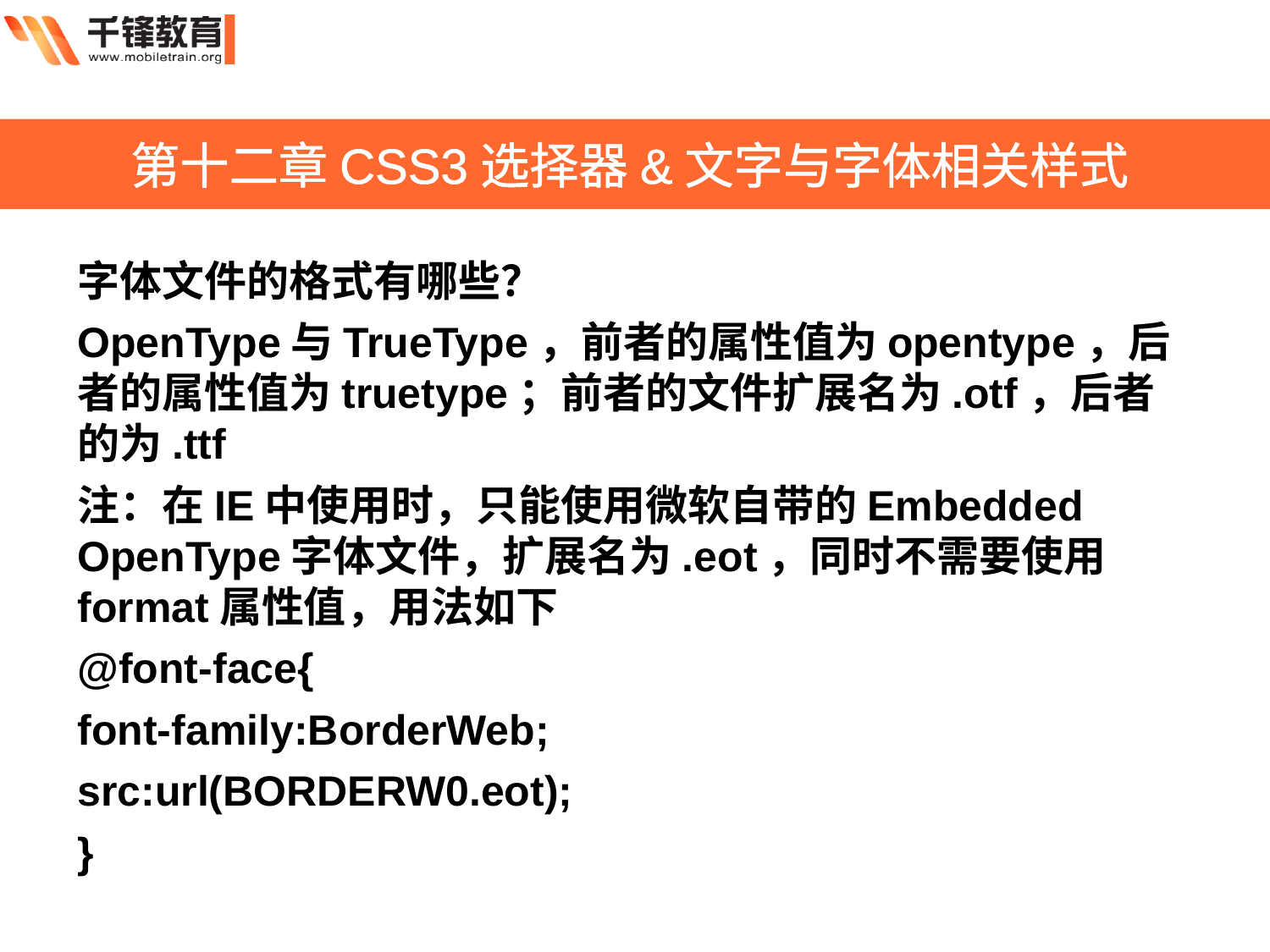

第十二章CSS3选择器&文字与字体相关样式
字体文件的格式有哪些？
OpenType与TrueType，前者的属性值为opentype，后者的属性值为truetype；前者的文件扩展名为.otf，后者的为.ttf
注：在IE中使用时，只能使用微软自带的Embedded OpenType字体文件，扩展名为.eot，同时不需要使用format属性值，用法如下
@font-face{
font-family:BorderWeb;
src:url(BORDERW0.eot);
}